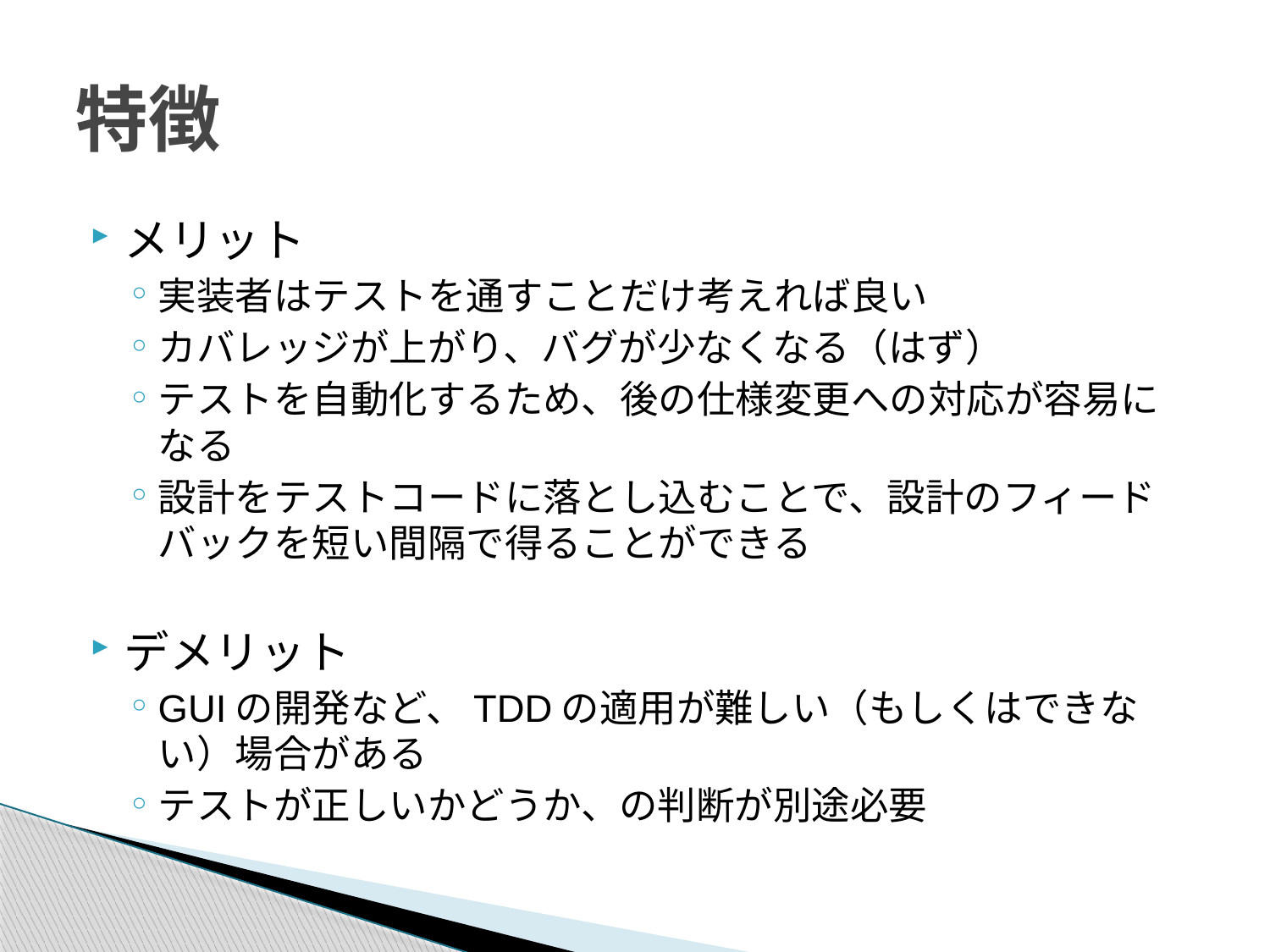

# 特徴
メリット
実装者はテストを通すことだけ考えれば良い
カバレッジが上がり、バグが少なくなる（はず）
テストを自動化するため、後の仕様変更への対応が容易になる
設計をテストコードに落とし込むことで、設計のフィードバックを短い間隔で得ることができる

デメリット
GUIの開発など、TDDの適用が難しい（もしくはできない）場合がある
テストが正しいかどうか、の判断が別途必要